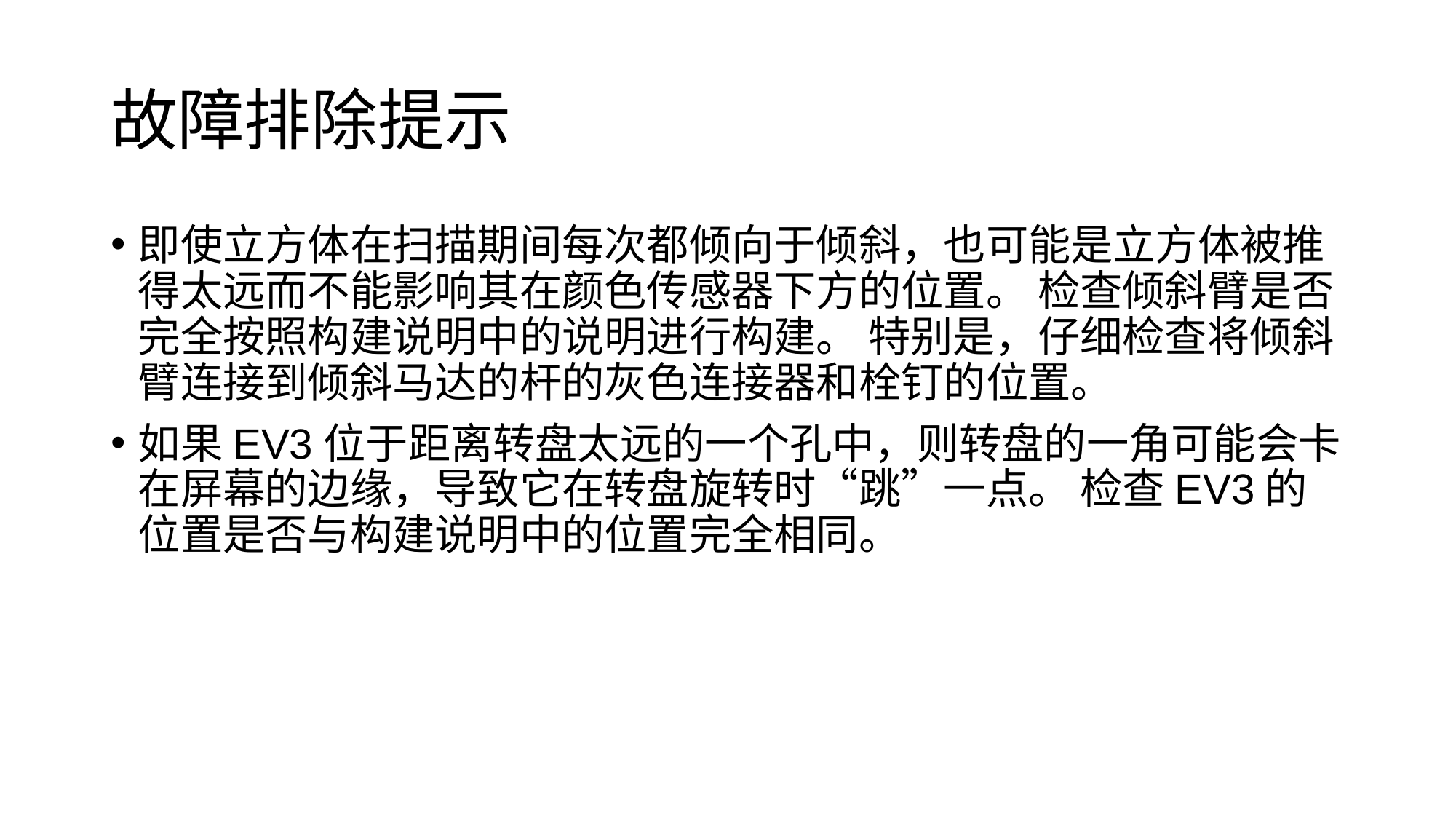

# 故障排除提示
即使立方体在扫描期间每次都倾向于倾斜，也可能是立方体被推得太远而不能影响其在颜色传感器下方的位置。 检查倾斜臂是否完全按照构建说明中的说明进行构建。 特别是，仔细检查将倾斜臂连接到倾斜马达的杆的灰色连接器和栓钉的位置。
如果EV3位于距离转盘太远的一个孔中，则转盘的一角可能会卡在屏幕的边缘，导致它在转盘旋转时“跳”一点。 检查EV3的位置是否与构建说明中的位置完全相同。